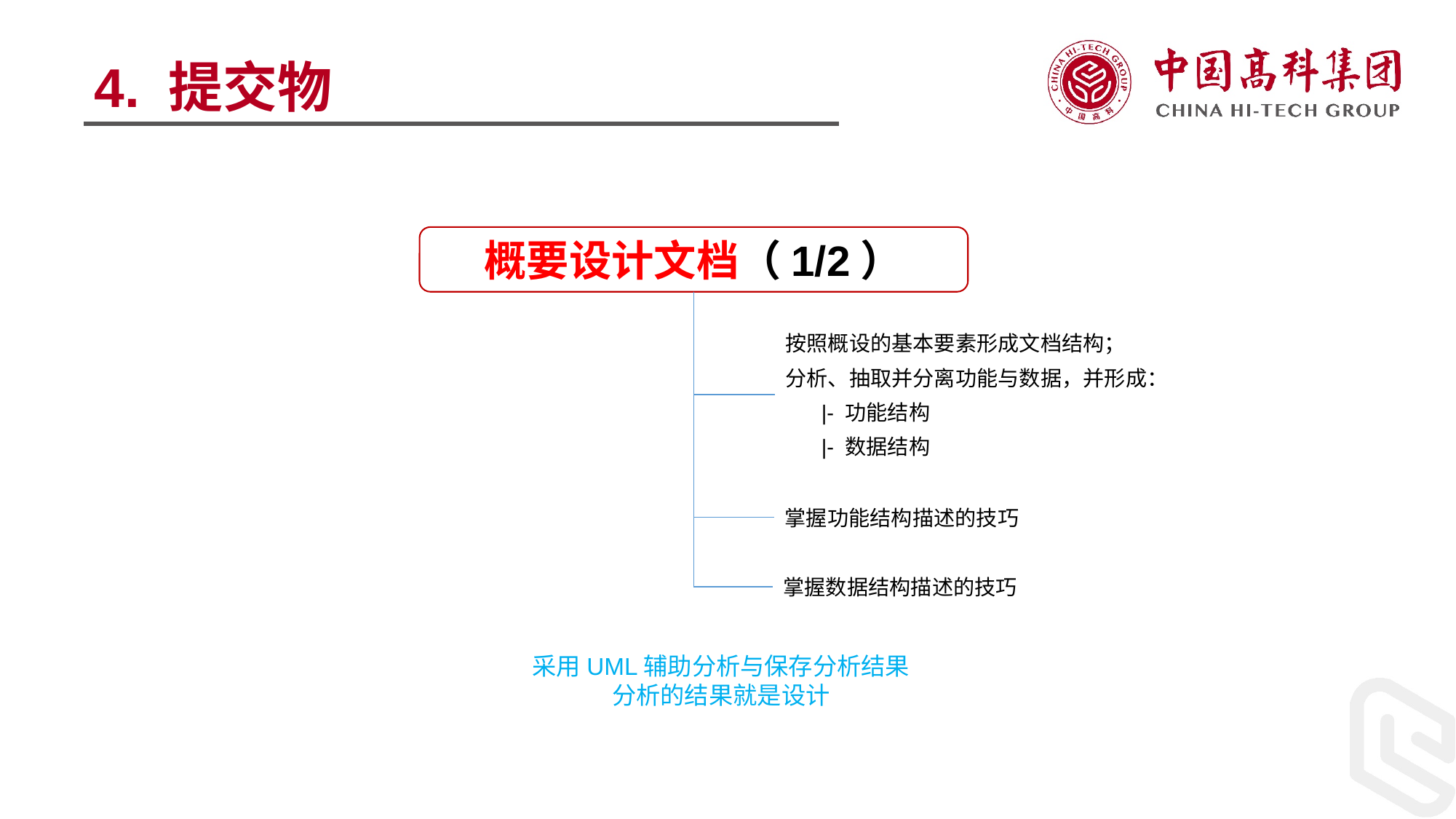

4. 提交物
概要设计文档（1/2）
按照概设的基本要素形成文档结构；
分析、抽取并分离功能与数据，并形成：
      |- 功能结构
      |- 数据结构
掌握功能结构描述的技巧
掌握数据结构描述的技巧
采用UML辅助分析与保存分析结果
分析的结果就是设计